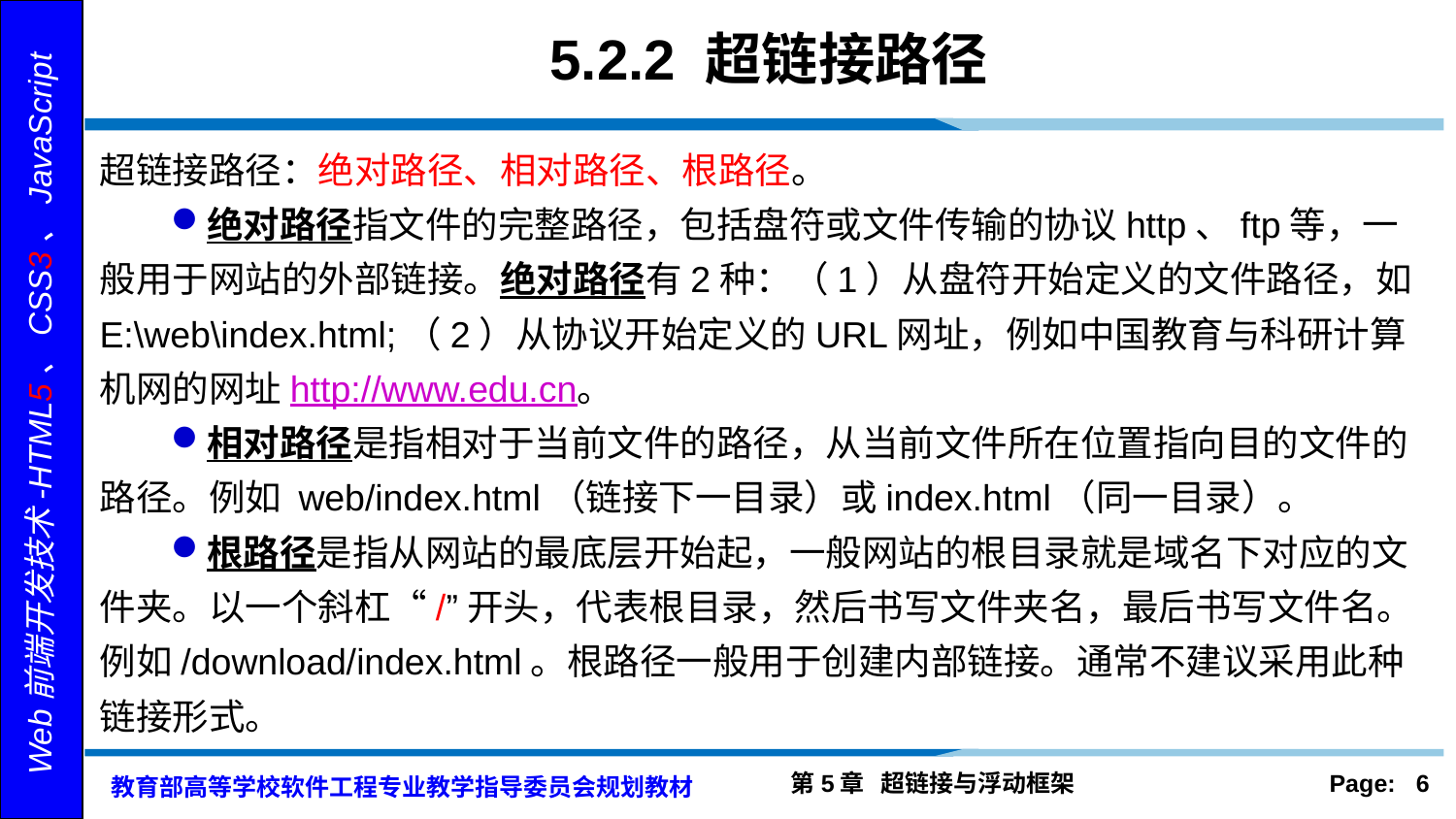

# 5.2.2 超链接路径
超链接路径：绝对路径、相对路径、根路径。
绝对路径指文件的完整路径，包括盘符或文件传输的协议http、ftp等，一般用于网站的外部链接。绝对路径有2种：（1）从盘符开始定义的文件路径，如E:\web\index.html;（2）从协议开始定义的URL网址，例如中国教育与科研计算机网的网址http://www.edu.cn。
相对路径是指相对于当前文件的路径，从当前文件所在位置指向目的文件的路径。例如 web/index.html（链接下一目录）或index.html（同一目录）。
根路径是指从网站的最底层开始起，一般网站的根目录就是域名下对应的文件夹。以一个斜杠“/”开头，代表根目录，然后书写文件夹名，最后书写文件名。例如/download/index.html。根路径一般用于创建内部链接。通常不建议采用此种链接形式。